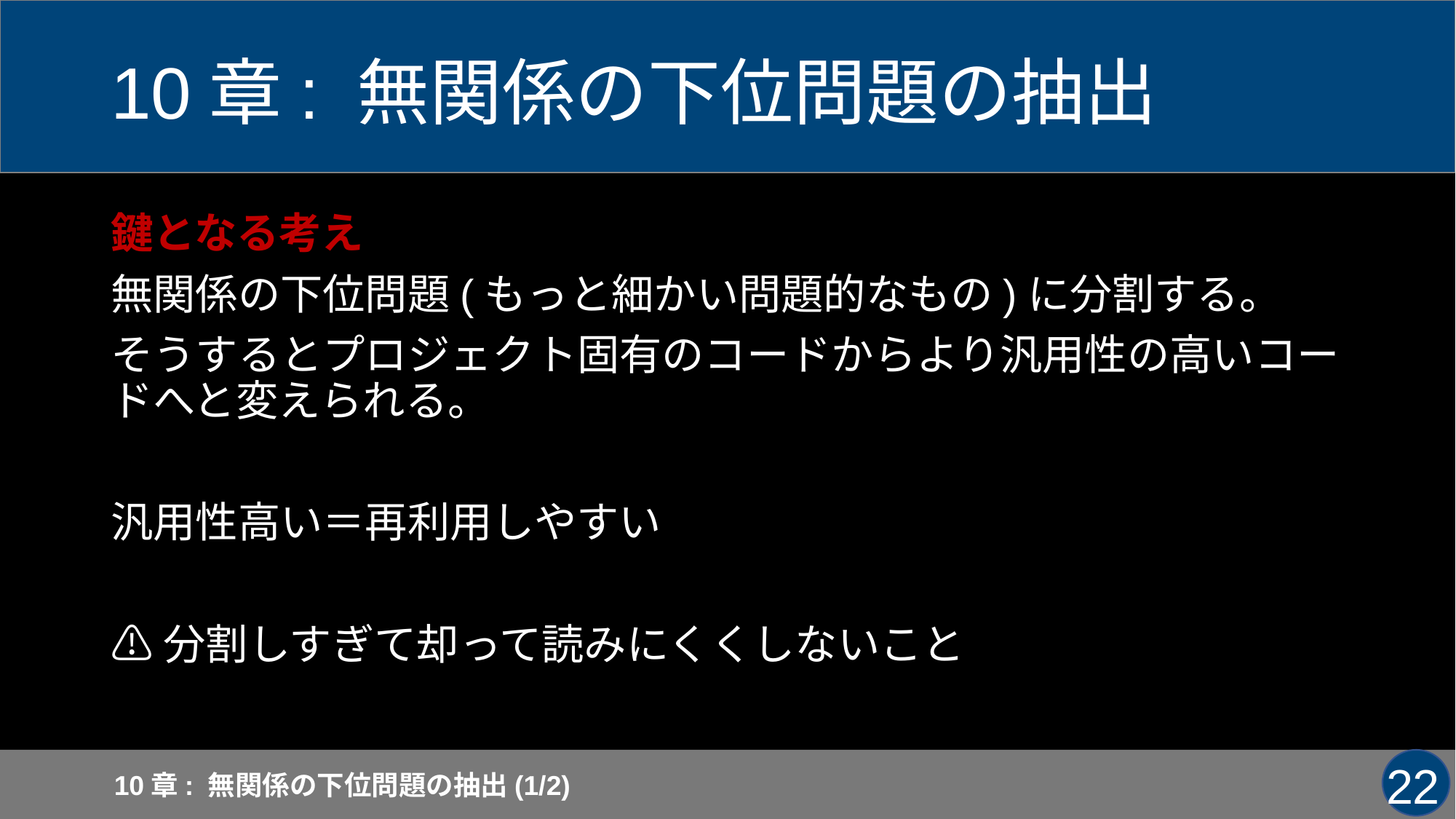

# 10章: 無関係の下位問題の抽出
鍵となる考え
無関係の下位問題(もっと細かい問題的なもの)に分割する。
そうするとプロジェクト固有のコードからより汎用性の高いコードへと変えられる。

汎用性高い＝再利用しやすい

⚠分割しすぎて却って読みにくくしないこと

10章: 無関係の下位問題の抽出(1/2)
22